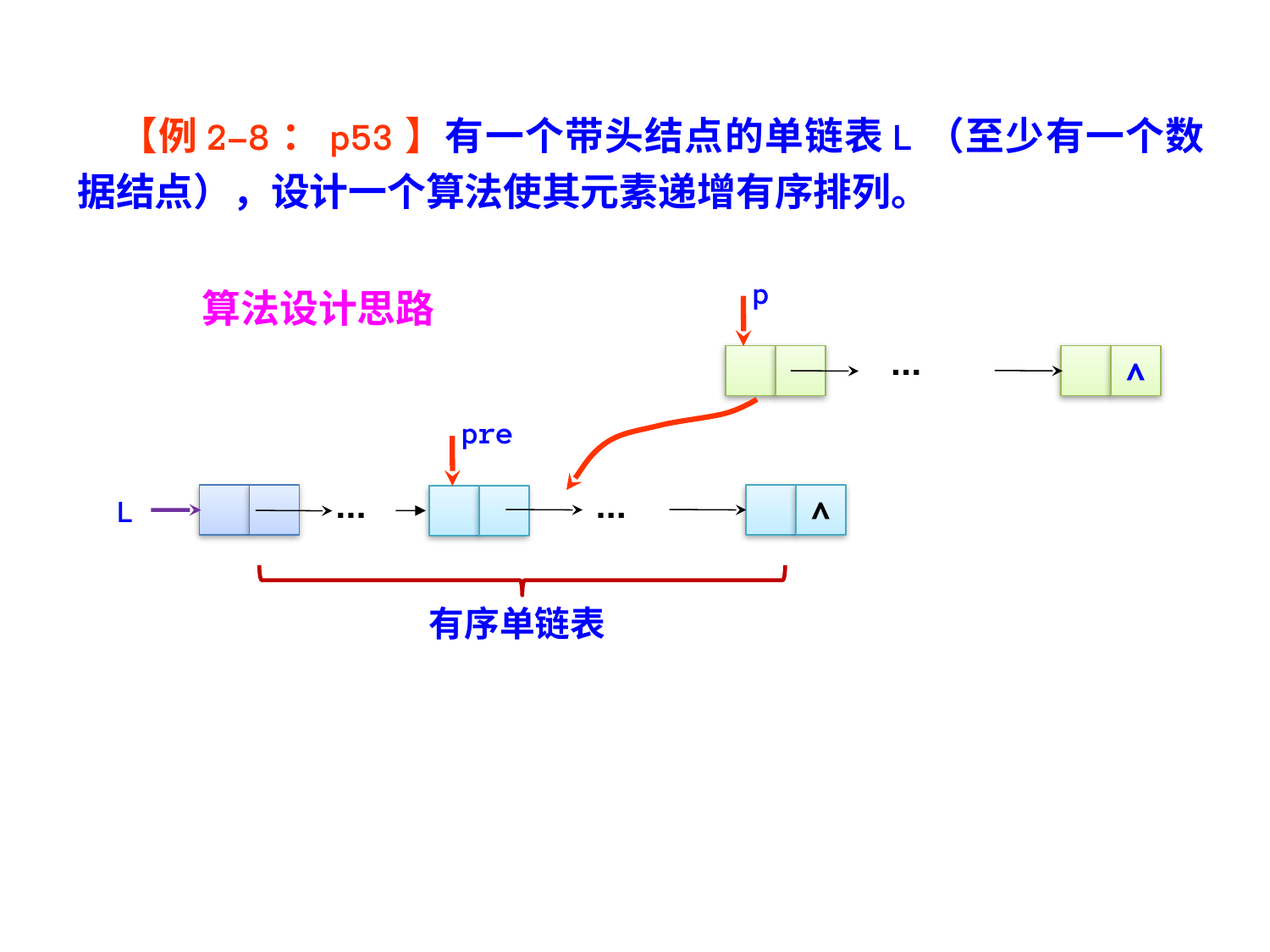

【例2-8：p53】有一个带头结点的单链表L（至少有一个数据结点），设计一个算法使其元素递增有序排列。
p
算法设计思路

…

∧

pre

…
…
L

∧

有序单链表